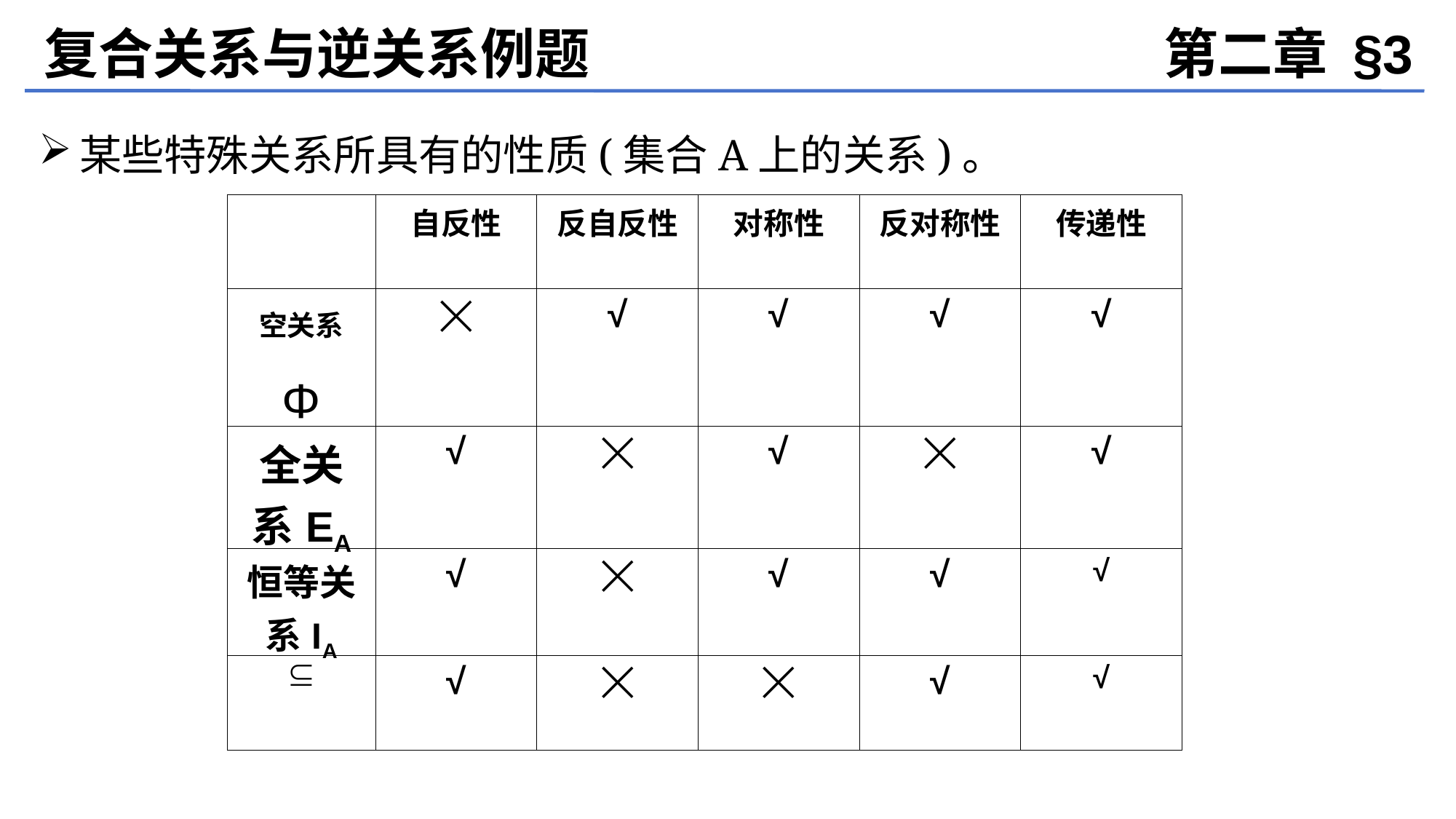

复合关系与逆关系例题
第二章 §3
某些特殊关系所具有的性质(集合A上的关系)。

|  | 自反性 | 反自反性 | 对称性 | 反对称性 | 传递性 |
| --- | --- | --- | --- | --- | --- |
| 空关系 Φ | × | √ | √ | √ | √ |
| 全关系EA | √ | × | √ | × | √ |
| 恒等关系IA | √ | × | √ | √ | √ |
| ⊆ | √ | × | × | √ | √ |